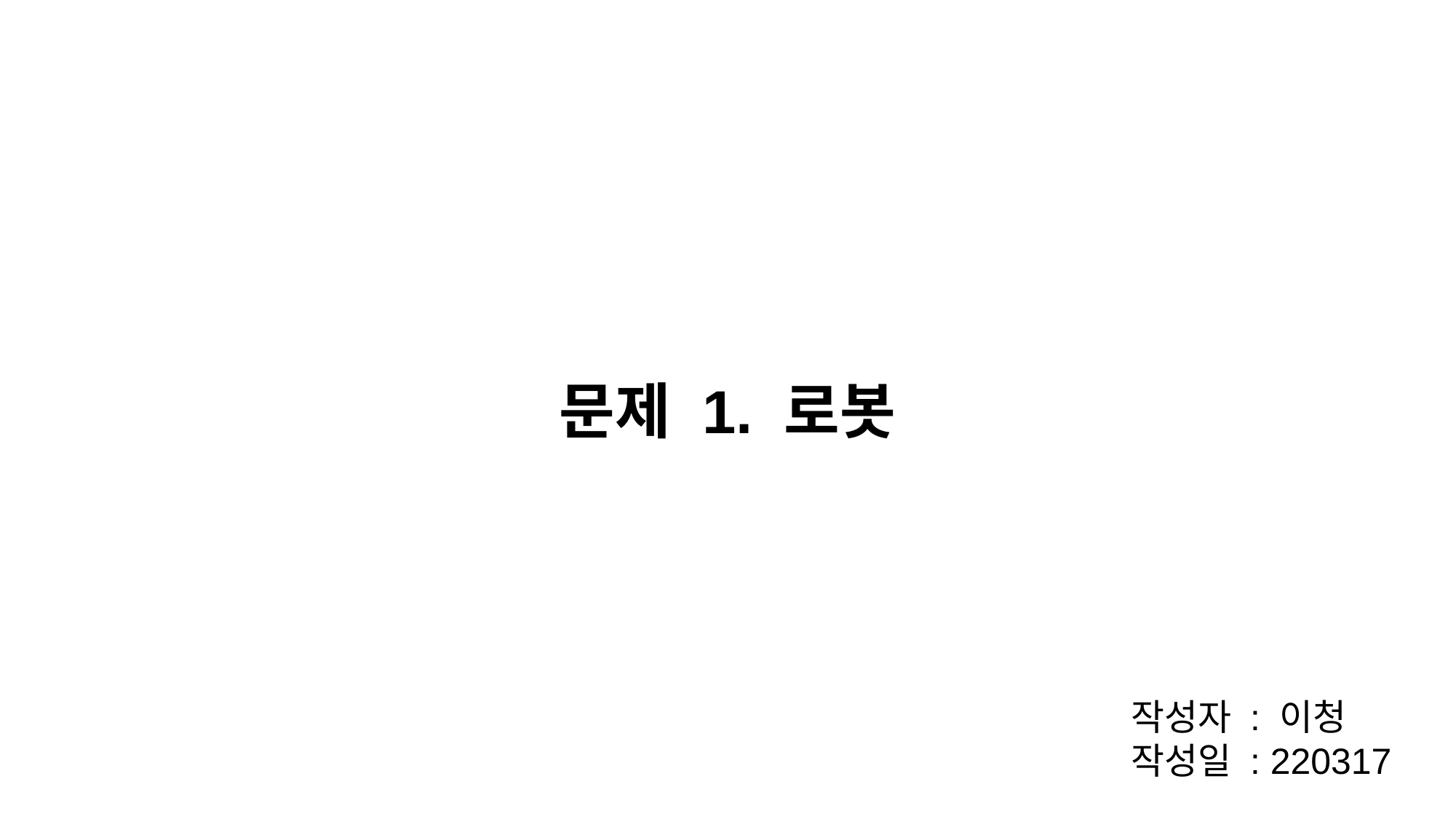

문제 1. 로봇
작성자 : 이청
작성일 : 220317